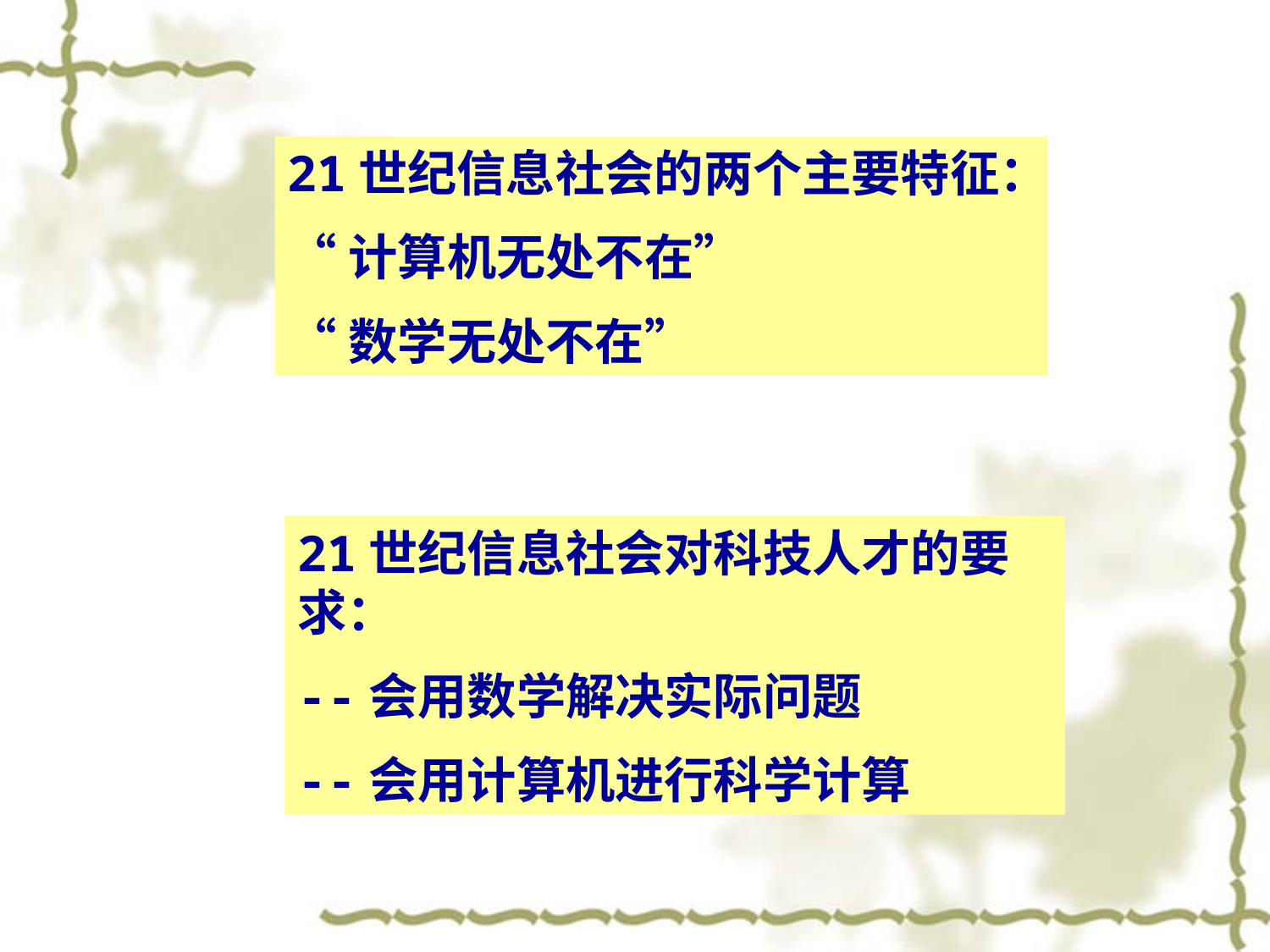

21世纪信息社会的两个主要特征：
“计算机无处不在”
“数学无处不在”
21世纪信息社会对科技人才的要求：
--会用数学解决实际问题
--会用计算机进行科学计算